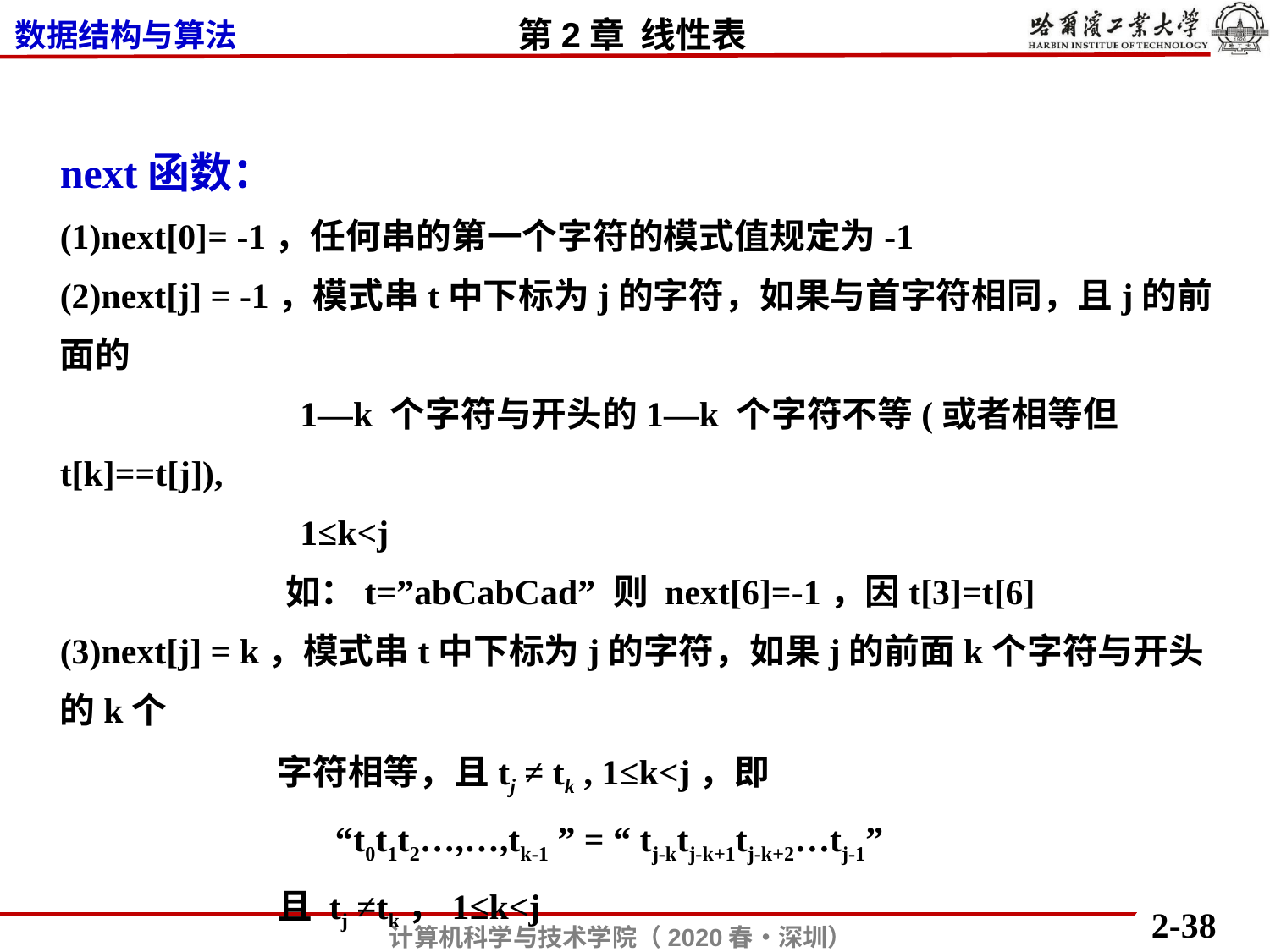

next函数：
(1)next[0]= -1，任何串的第一个字符的模式值规定为-1
(2)next[j] = -1，模式串t中下标为j的字符，如果与首字符相同，且j的前面的
                           1—k 个字符与开头的1—k 个字符不等(或者相等但t[k]==t[j]),
                           1≤k<j
                           如：t=”abCabCad” 则 next[6]=-1，因t[3]=t[6]
(3)next[j] = k，模式串t中下标为j的字符，如果j的前面k个字符与开头的k个
                          字符相等，且tj ≠ tk , 1≤k<j，即
                               “t0t1t2…,…,tk-1 ” = “ tj-ktj-k+1tj-k+2…tj-1”
                          且 tj ≠tk，1≤k<j
(4)next[j]=0，除(1)、(2)、(3)的其他情况。